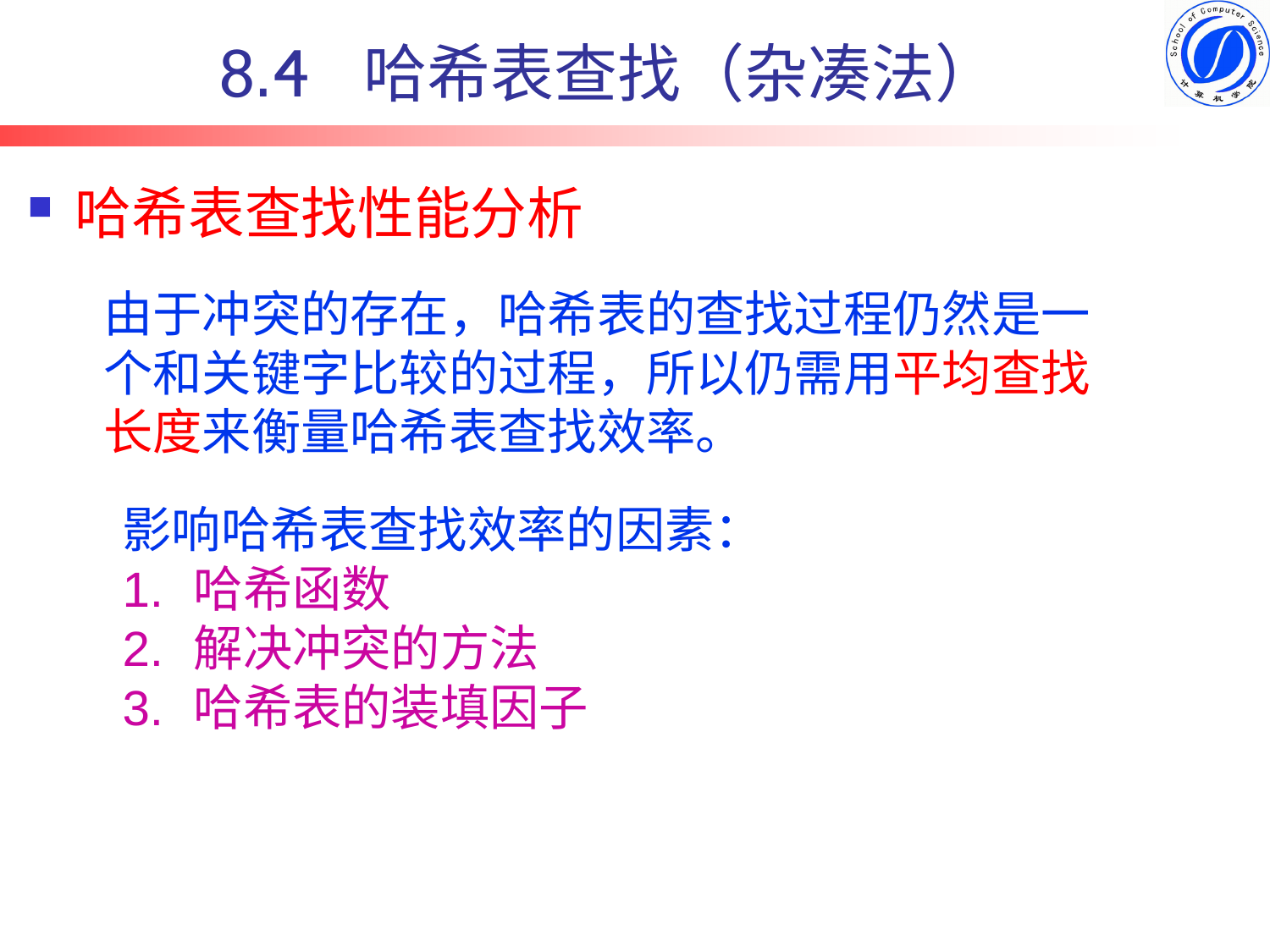

8.4  哈希表查找（杂凑法）
# 哈希表查找性能分析
由于冲突的存在，哈希表的查找过程仍然是一个和关键字比较的过程，所以仍需用平均查找长度来衡量哈希表查找效率。
影响哈希表查找效率的因素：
哈希函数
解决冲突的方法
哈希表的装填因子